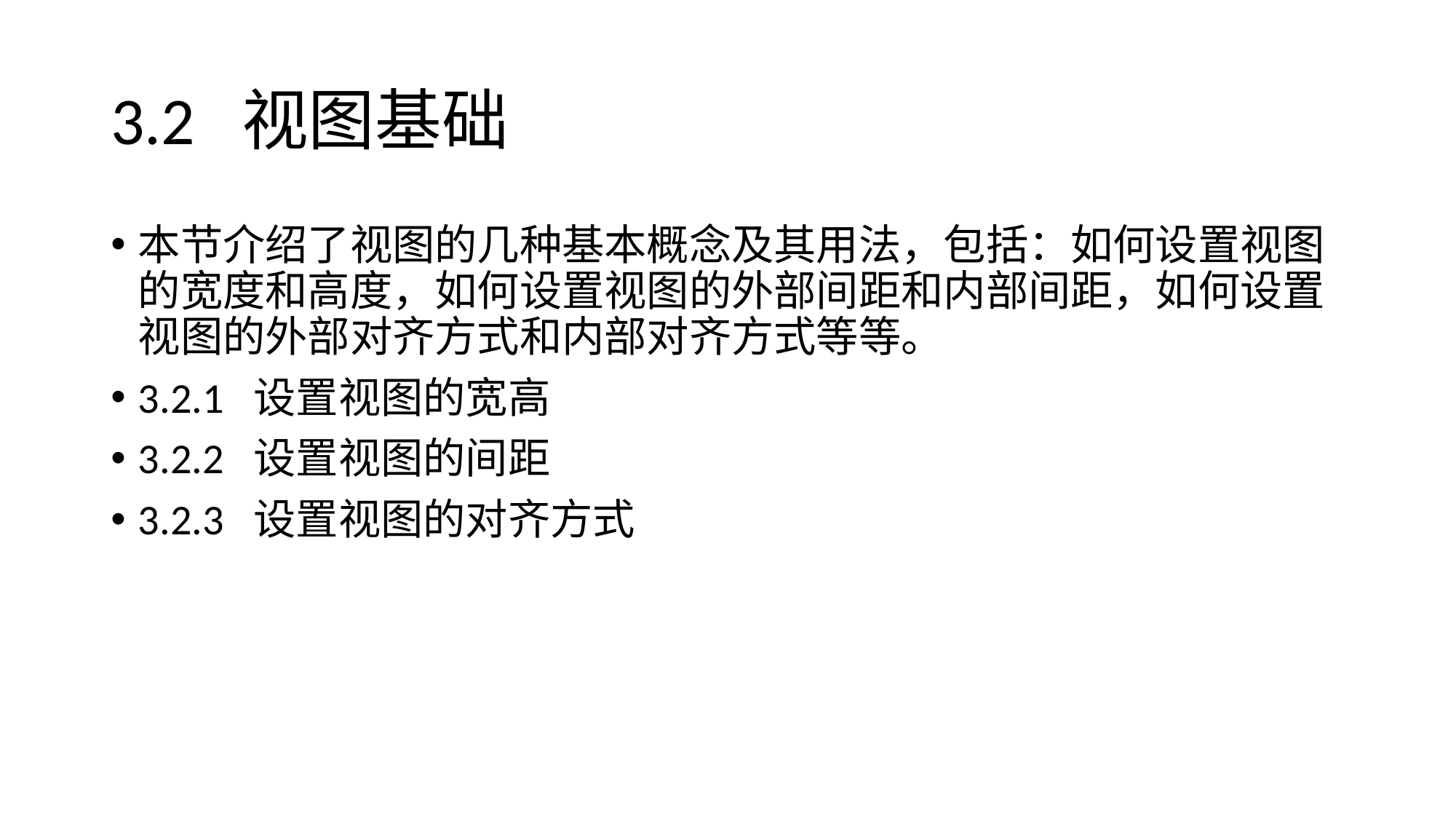

# 3.2  视图基础
本节介绍了视图的几种基本概念及其用法，包括：如何设置视图的宽度和高度，如何设置视图的外部间距和内部间距，如何设置视图的外部对齐方式和内部对齐方式等等。
3.2.1  设置视图的宽高
3.2.2  设置视图的间距
3.2.3  设置视图的对齐方式